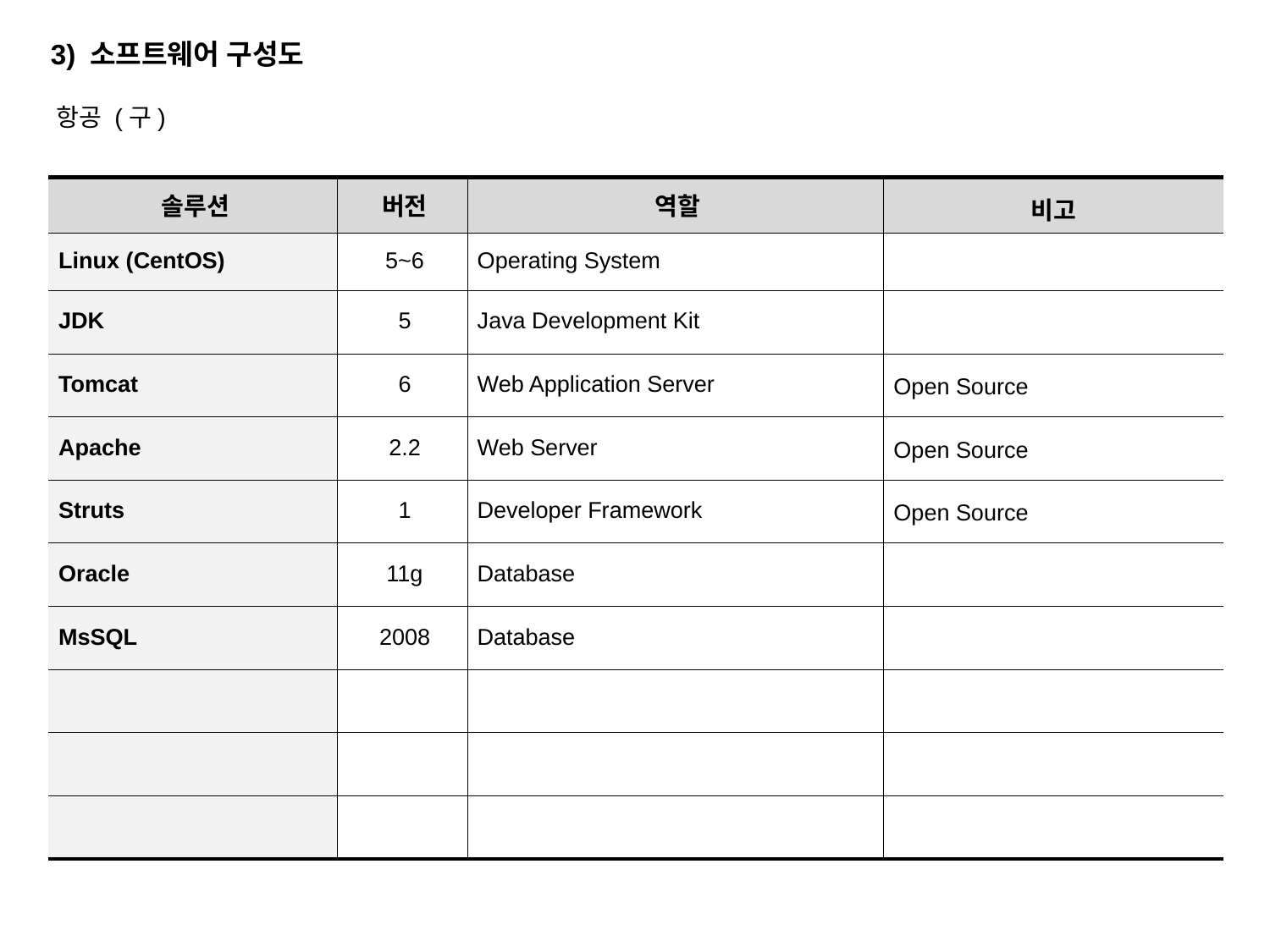

3) 소프트웨어 구성도
항공 (구)
| 솔루션 | 버전 | 역할 | 비고 |
| --- | --- | --- | --- |
| Linux (CentOS) | 5~6 | Operating System |  |
| JDK | 5 | Java Development Kit |  |
| Tomcat | 6 | Web Application Server | Open Source |
| Apache | 2.2 | Web Server | Open Source |
| Struts | 1 | Developer Framework | Open Source |
| Oracle | 11g | Database |  |
| MsSQL | 2008 | Database |  |
|  |  |  |  |
|  |  |  |  |
|  |  |  |  |